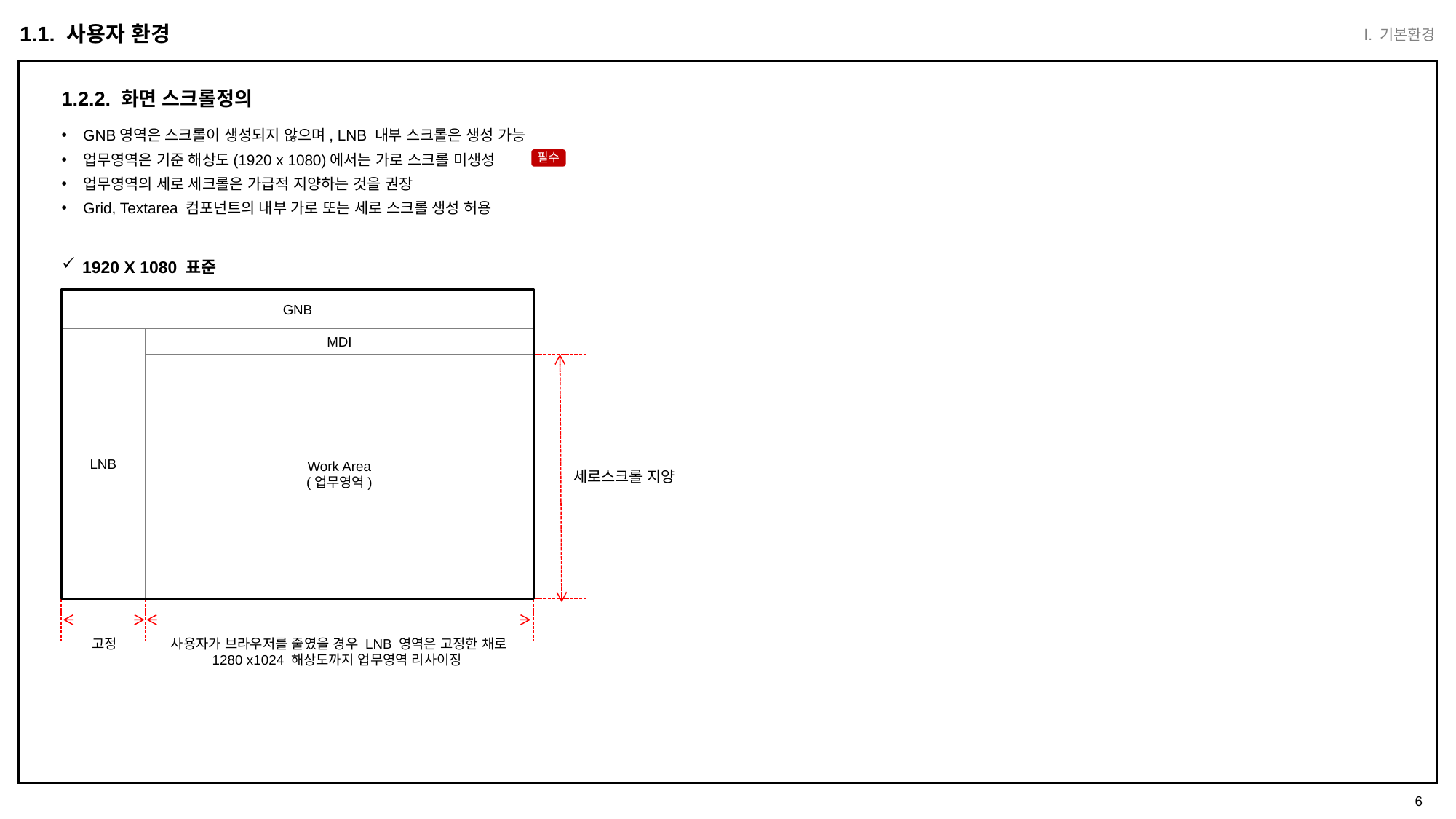

Ⅰ. 기본환경
1.1. 사용자 환경
1.2.2. 화면 스크롤정의
GNB영역은 스크롤이 생성되지 않으며, LNB 내부 스크롤은 생성 가능
업무영역은 기준 해상도(1920 x 1080)에서는 가로 스크롤 미생성
업무영역의 세로 세크롤은 가급적 지양하는 것을 권장
Grid, Textarea 컴포넌트의 내부 가로 또는 세로 스크롤 생성 허용
필수
1920 X 1080 표준
GNB
MDI
LNB
Work Area
(업무영역)

세로스크롤 지양
고정
사용자가 브라우저를 줄였을 경우 LNB 영역은 고정한 채로 1280 x1024 해상도까지 업무영역 리사이징